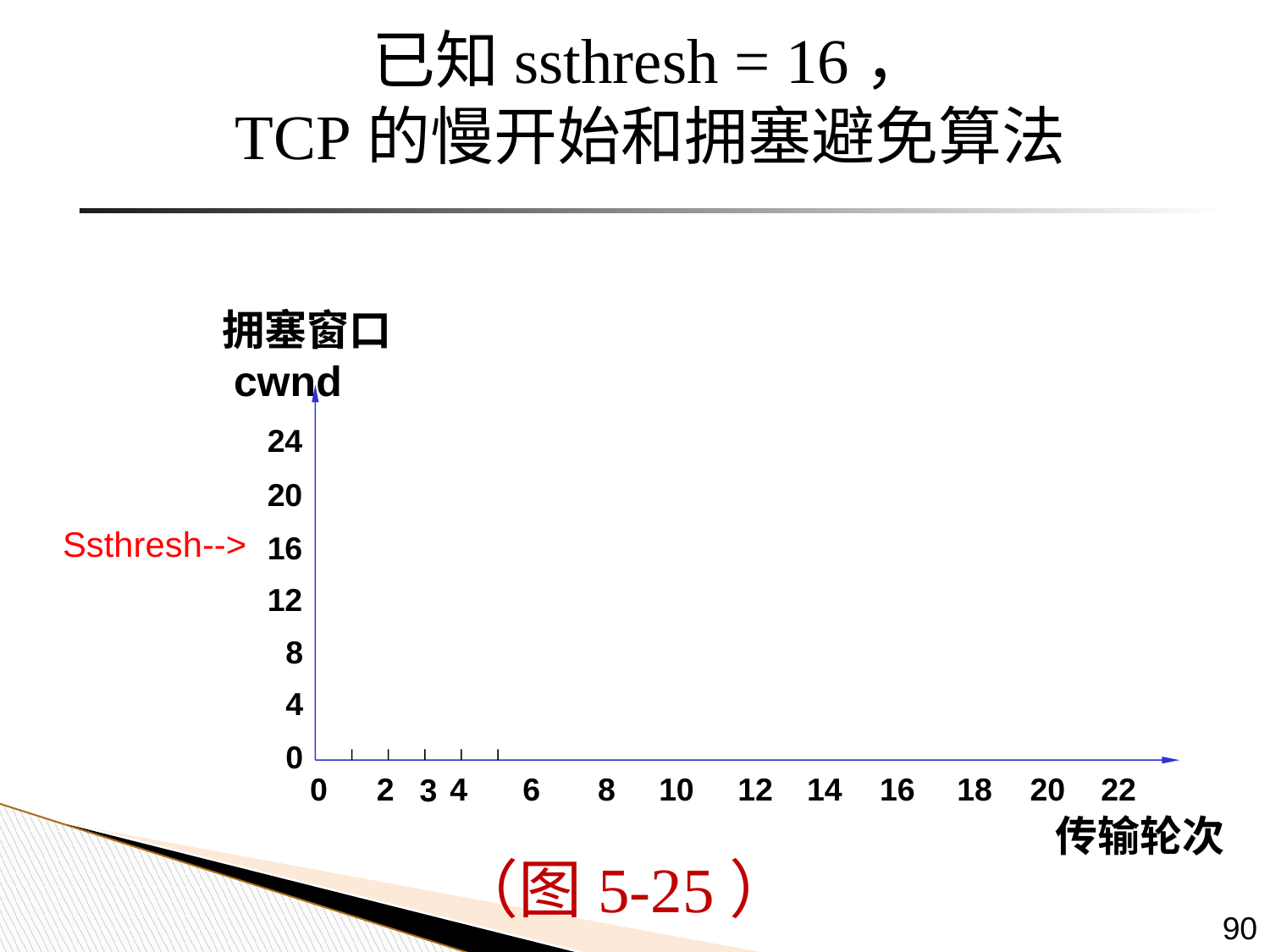

# 已知ssthresh = 16， TCP的慢开始和拥塞避免算法
拥塞窗口
 cwnd

24
20
Ssthresh-->
16
12
8
4

0

0
2
4
6
8
10
12
14
16
18
20
22
3
传输轮次
（图5-25）
90